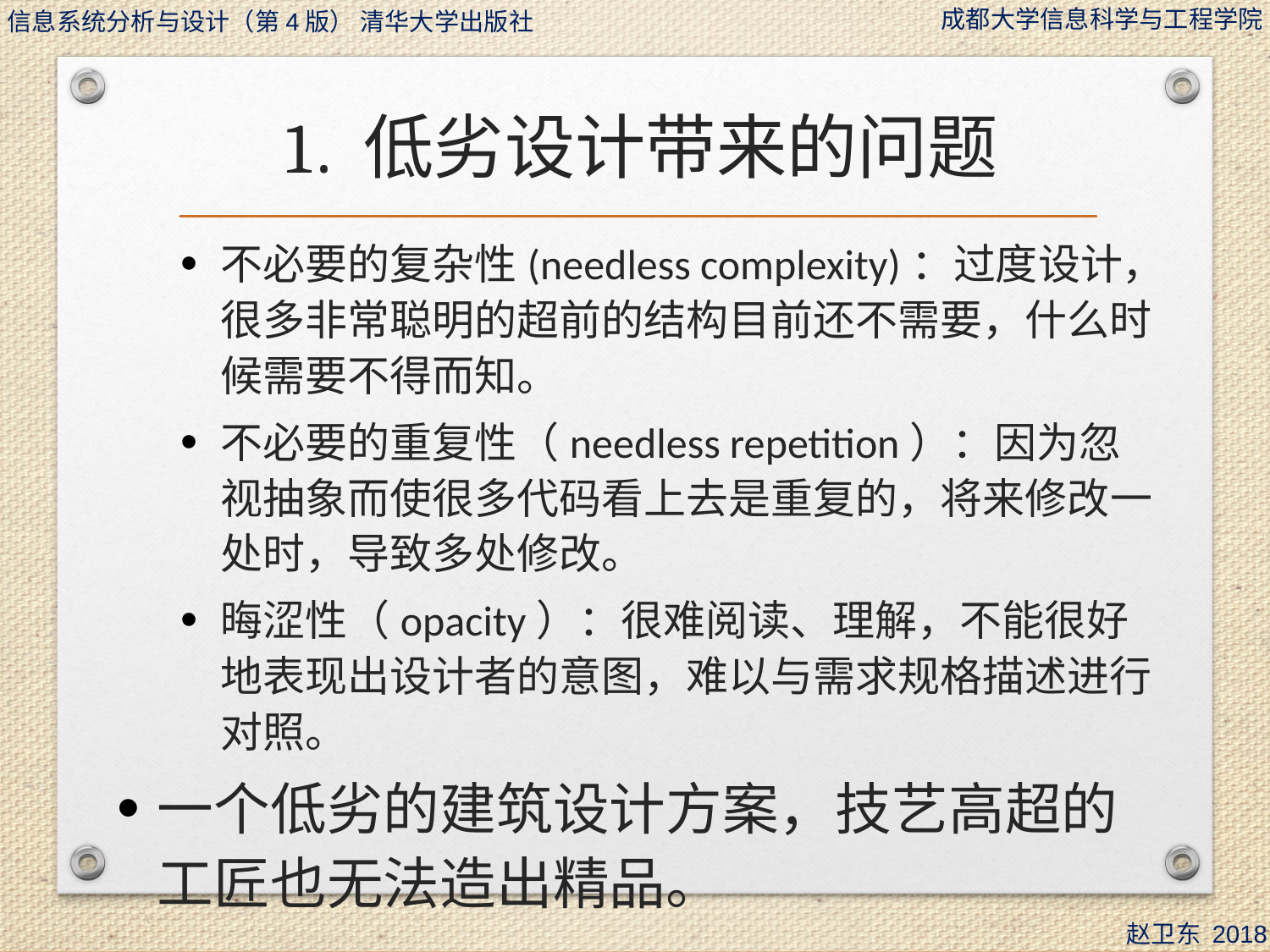

# 1. 低劣设计带来的问题
不必要的复杂性(needless complexity)：过度设计，很多非常聪明的超前的结构目前还不需要，什么时候需要不得而知。
不必要的重复性（needless repetition）：因为忽视抽象而使很多代码看上去是重复的，将来修改一处时，导致多处修改。
晦涩性（opacity）：很难阅读、理解，不能很好地表现出设计者的意图，难以与需求规格描述进行对照。
一个低劣的建筑设计方案，技艺高超的工匠也无法造出精品。